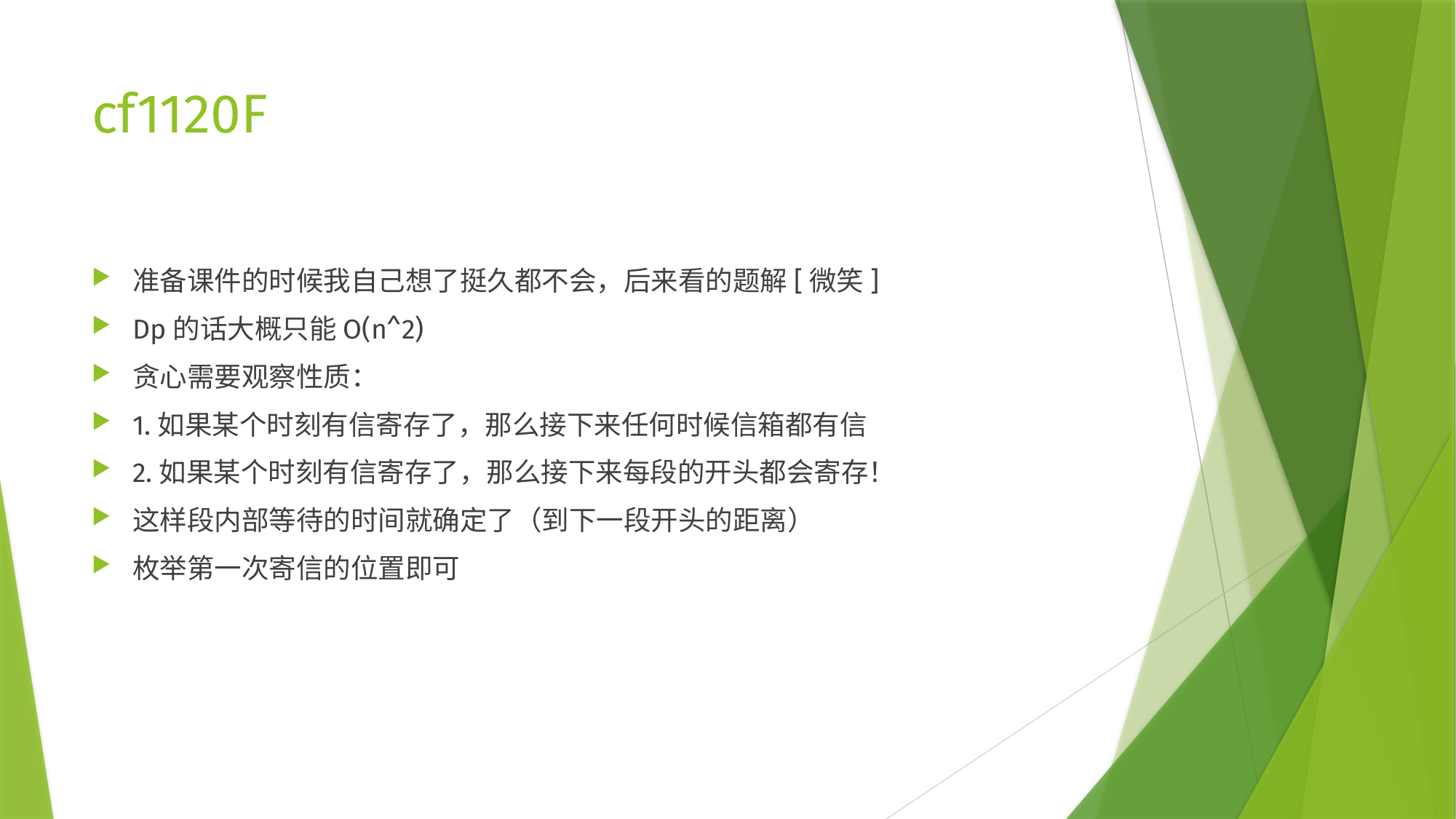

# cf1120F
准备课件的时候我自己想了挺久都不会，后来看的题解[微笑]
Dp的话大概只能O(n^2)
贪心需要观察性质：
1.如果某个时刻有信寄存了，那么接下来任何时候信箱都有信
2.如果某个时刻有信寄存了，那么接下来每段的开头都会寄存！
这样段内部等待的时间就确定了（到下一段开头的距离）
枚举第一次寄信的位置即可